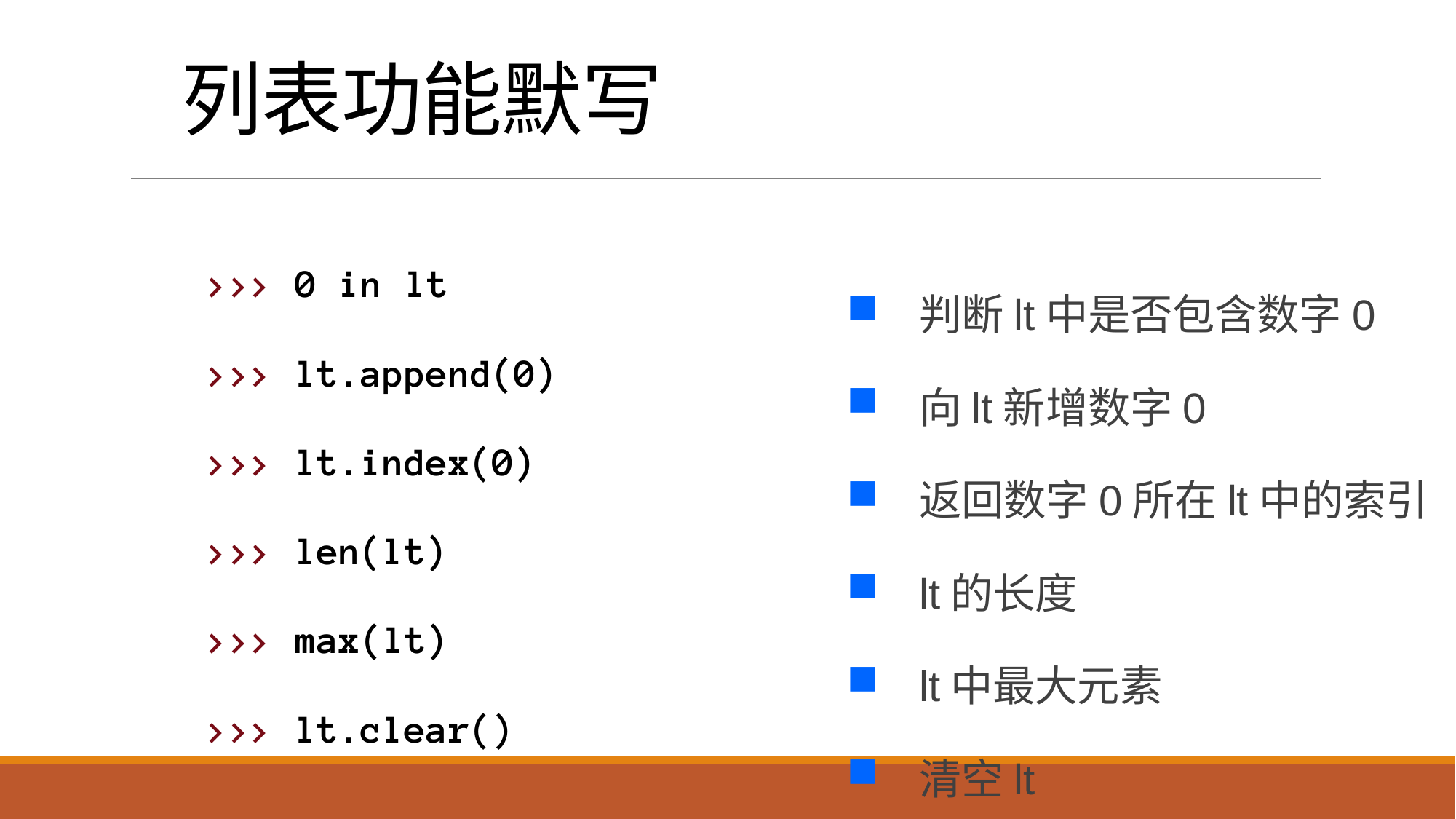

# 列表功能默写
>>> 0 in lt

>>> lt.append(0)

>>> lt.index(0)

>>> len(lt)

>>> max(lt)

>>> lt.clear()
判断lt中是否包含数字0
向lt新增数字0
返回数字0所在lt中的索引
lt的长度
lt中最大元素
清空lt